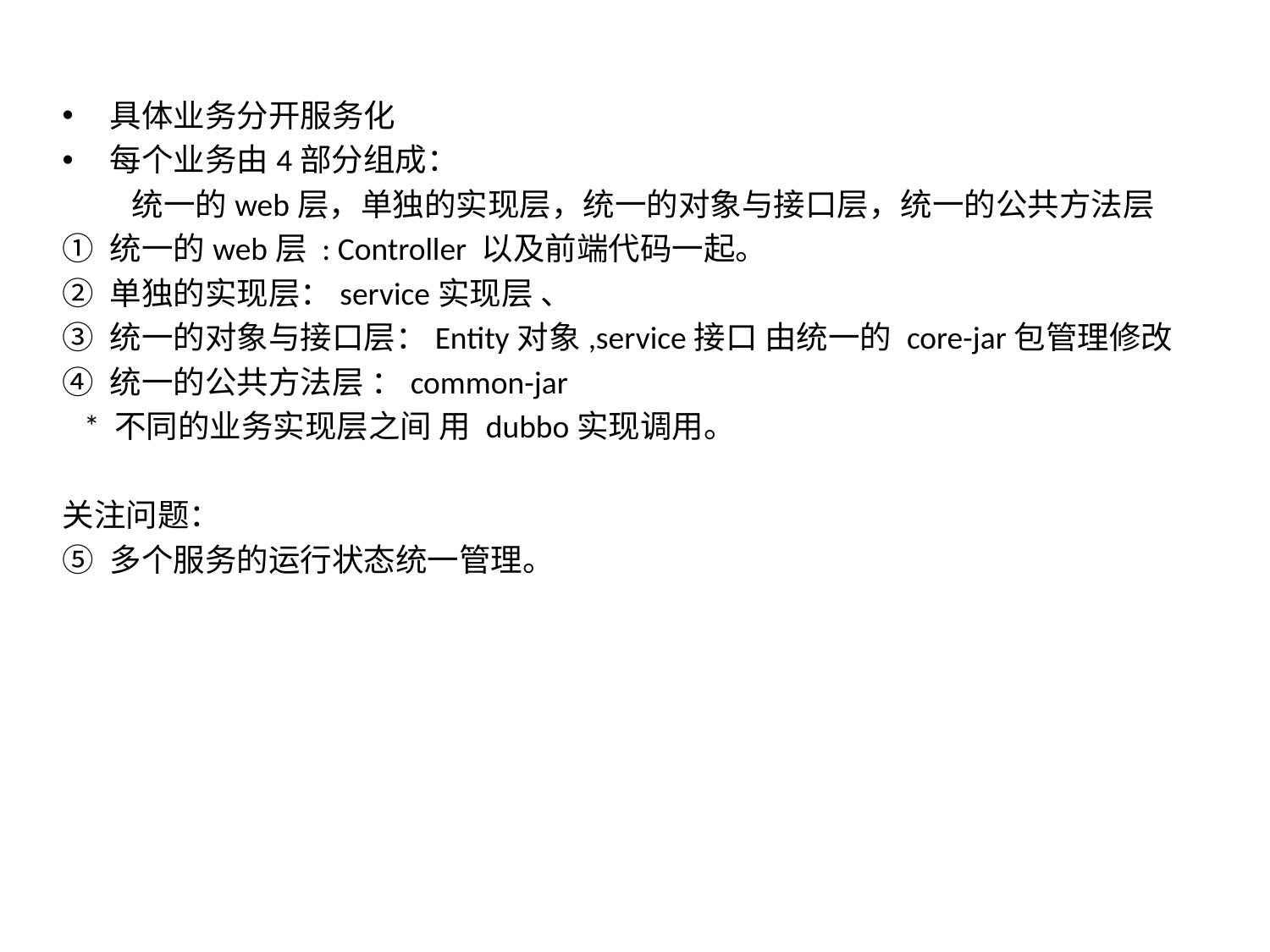

具体业务分开服务化
每个业务由4部分组成：
	  统一的web层，单独的实现层，统一的对象与接口层，统一的公共方法层
统一的web层 : Controller 以及前端代码一起。
单独的实现层：service实现层 、
统一的对象与接口层：Entity对象,service接口 由统一的 core-jar包管理修改
统一的公共方法层 ：common-jar
   * 不同的业务实现层之间 用 dubbo实现调用。

关注问题：
多个服务的运行状态统一管理。